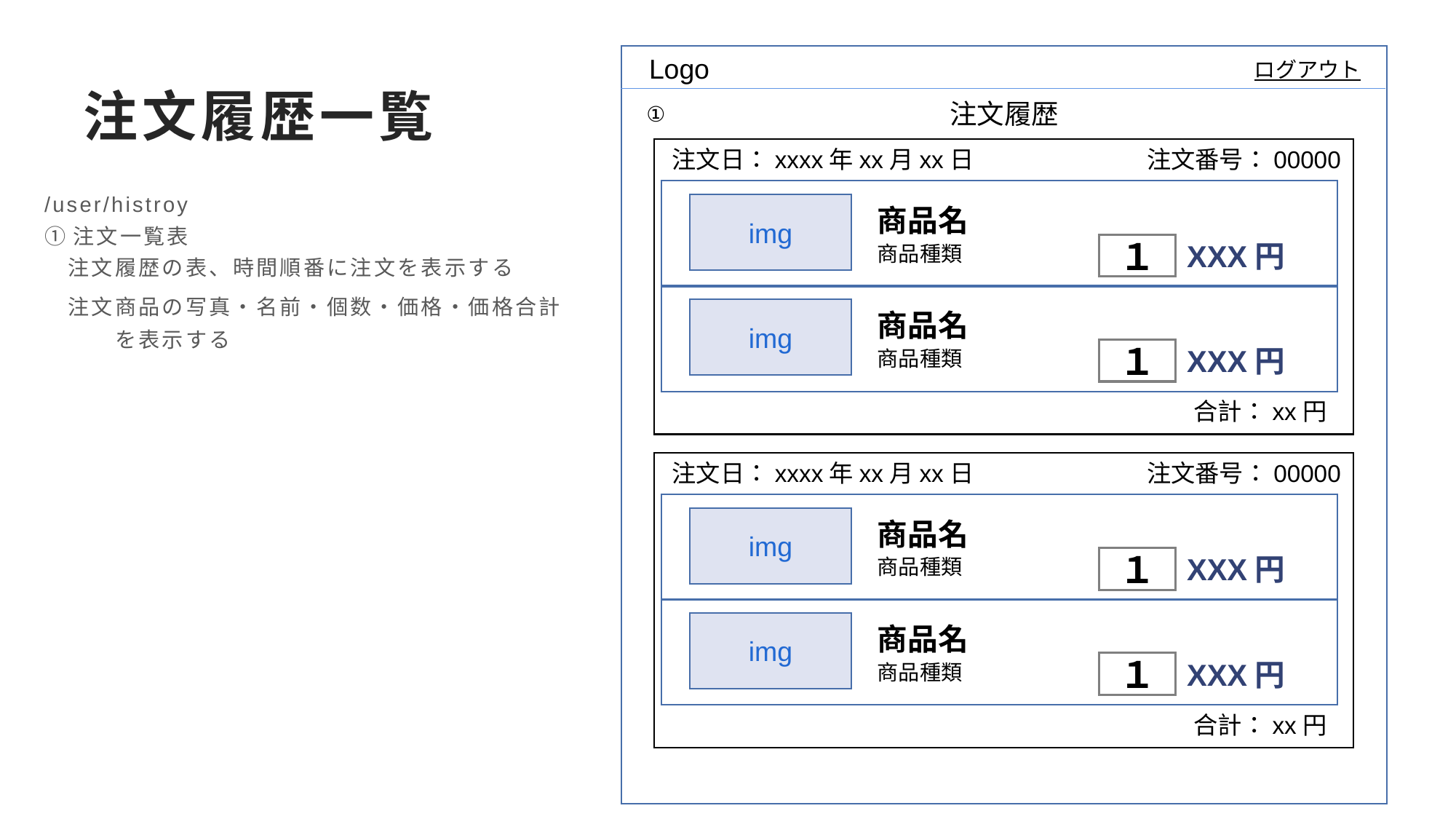

Logo
ログアウト
# 注文履歴一覧
注文履歴
①

注文日：xxxx年xx月xx日
注文番号：00000

商品名
商品種類

img
１

XXX円

商品名
商品種類

img
１

XXX円
合計：xx円
/user/histroy
①注文一覧表
　注文履歴の表、時間順番に注文を表示する
　注文商品の写真・名前・個数・価格・価格合計　　　を表示する

注文日：xxxx年xx月xx日
注文番号：00000

商品名
商品種類

img
１

XXX円

商品名
商品種類

img
１

XXX円
合計：xx円